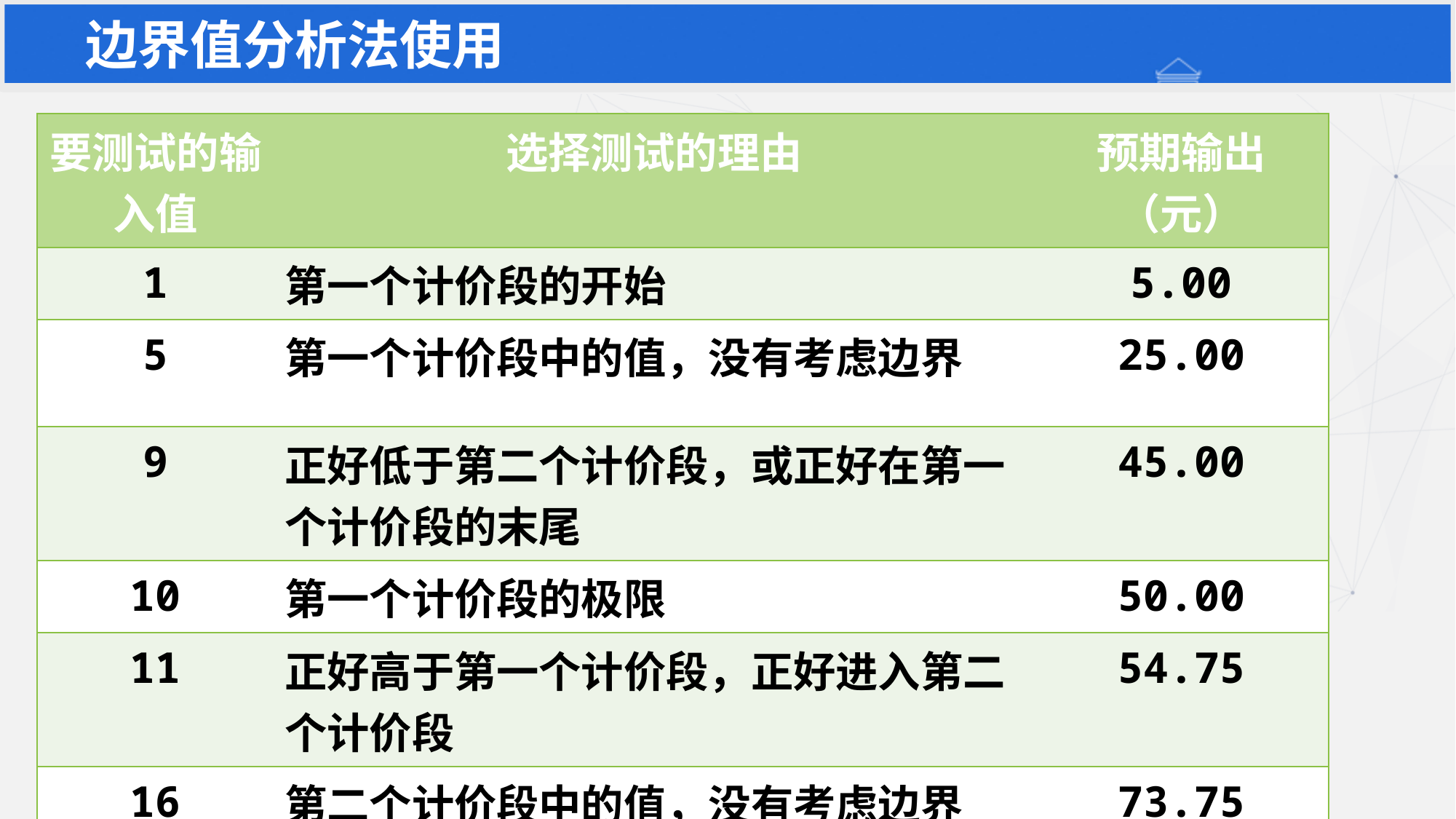

# 边界值分析法使用
| 要测试的输入值 | 选择测试的理由 | 预期输出（元） |
| --- | --- | --- |
| 1 | 第一个计价段的开始 | 5.00 |
| 5 | 第一个计价段中的值，没有考虑边界 | 25.00 |
| 9 | 正好低于第二个计价段，或正好在第一个计价段的末尾 | 45.00 |
| 10 | 第一个计价段的极限 | 50.00 |
| 11 | 正好高于第一个计价段，正好进入第二个计价段 | 54.75 |
| 16 | 第二个计价段中的值，没有考虑边界 | 73.75 |